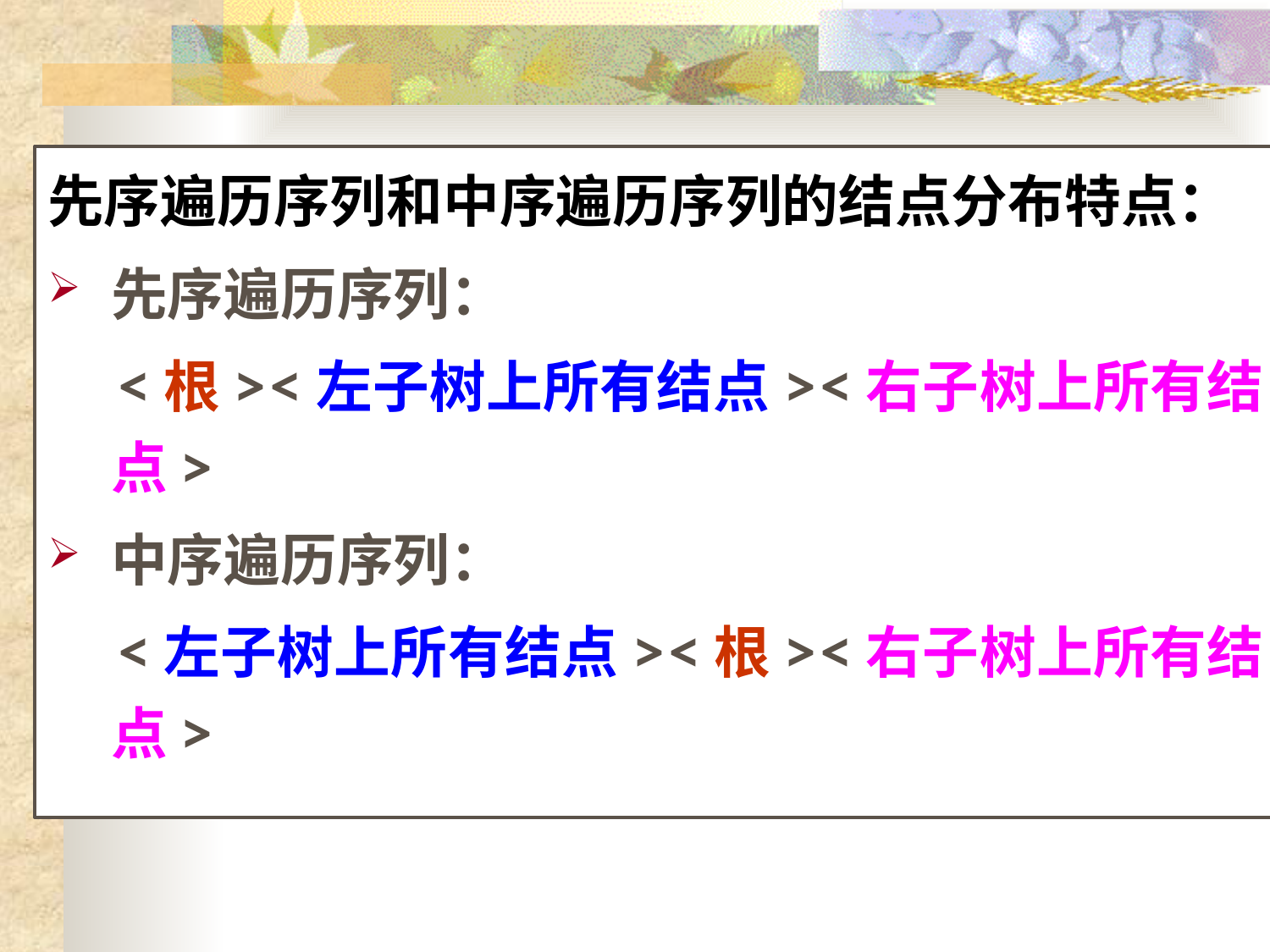

先序遍历序列和中序遍历序列的结点分布特点：
先序遍历序列：
  <根><左子树上所有结点><右子树上所有结点>
中序遍历序列：
  <左子树上所有结点><根><右子树上所有结点>